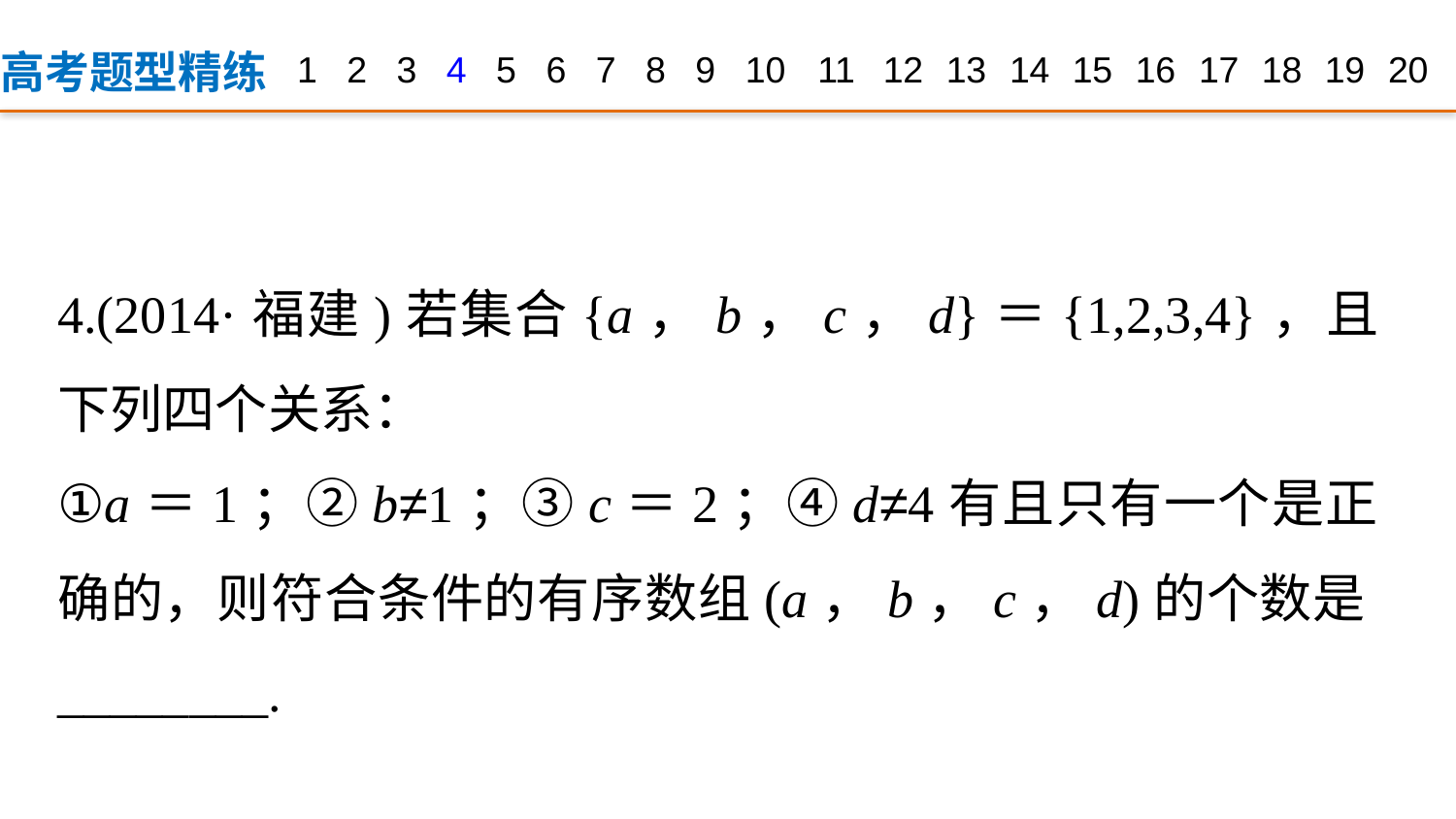

高考题型精练
1
2
3
4
5
6
7
8
9
12
13
14
15
16
17
18
19
20
10
11
4.(2014·福建)若集合{a，b，c，d}＝{1,2,3,4}，且下列四个关系：
①a＝1；②b≠1；③c＝2；④d≠4有且只有一个是正确的，则符合条件的有序数组(a，b，c，d)的个数是________.